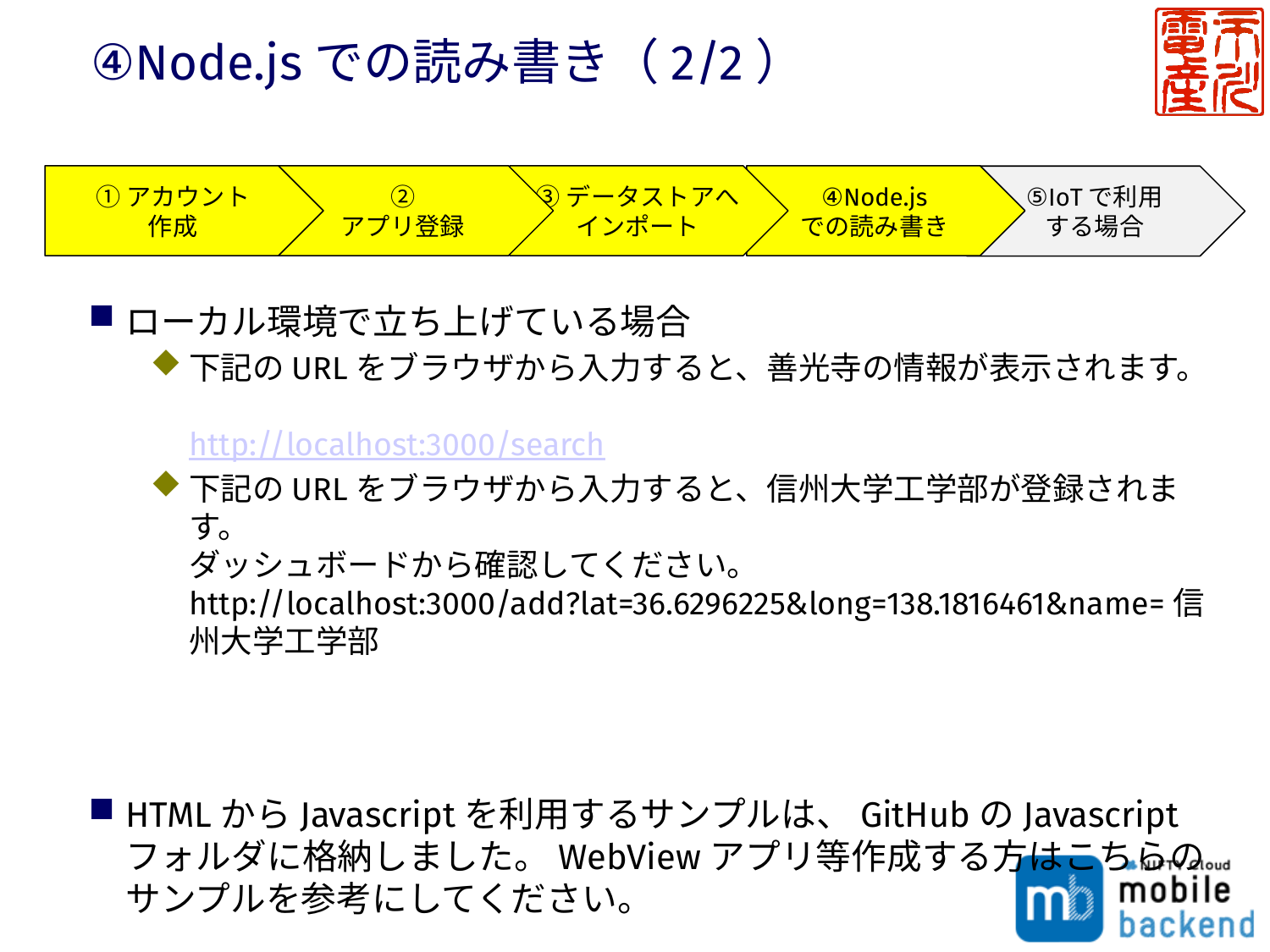

# ④Node.jsでの読み書き（2/2）

ローカル環境で立ち上げている場合
下記のURLをブラウザから入力すると、善光寺の情報が表示されます。
http://localhost:3000/search
下記のURLをブラウザから入力すると、信州大学工学部が登録されます。
ダッシュボードから確認してください。
http://localhost:3000/add?lat=36.6296225&long=138.1816461&name=信州大学工学部

HTMLからJavascriptを利用するサンプルは、GitHubのJavascript
フォルダに格納しました。WebViewアプリ等作成する方はこちらの
サンプルを参考にしてください。

①アカウント
作成
②
アプリ登録
③データストアへ
インポート
④Node.js
での読み書き
⑤IoTで利用
する場合